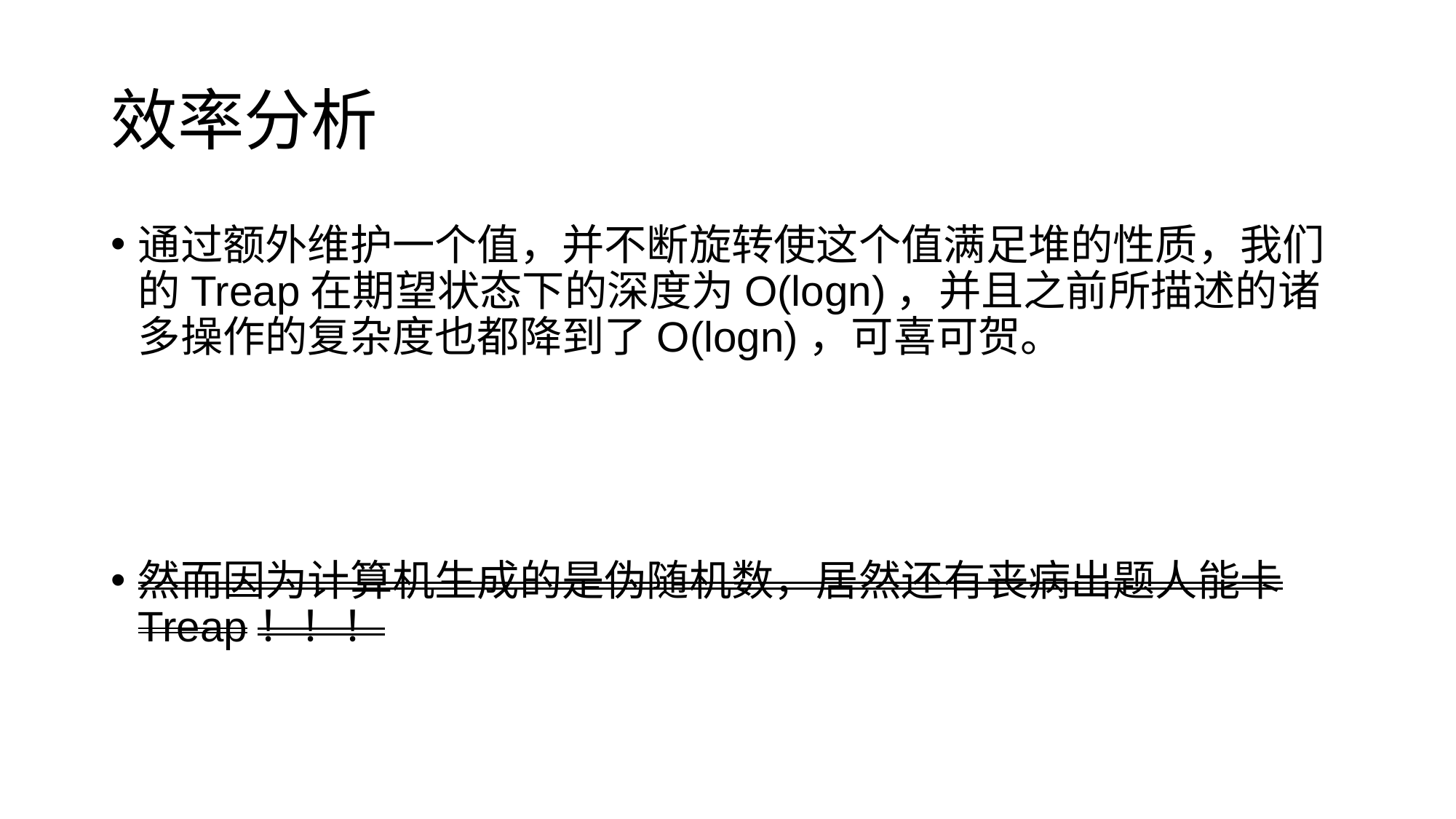

# 效率分析
通过额外维护一个值，并不断旋转使这个值满足堆的性质，我们的Treap在期望状态下的深度为O(logn)，并且之前所描述的诸多操作的复杂度也都降到了O(logn)，可喜可贺。

然而因为计算机生成的是伪随机数，居然还有丧病出题人能卡Treap！！！